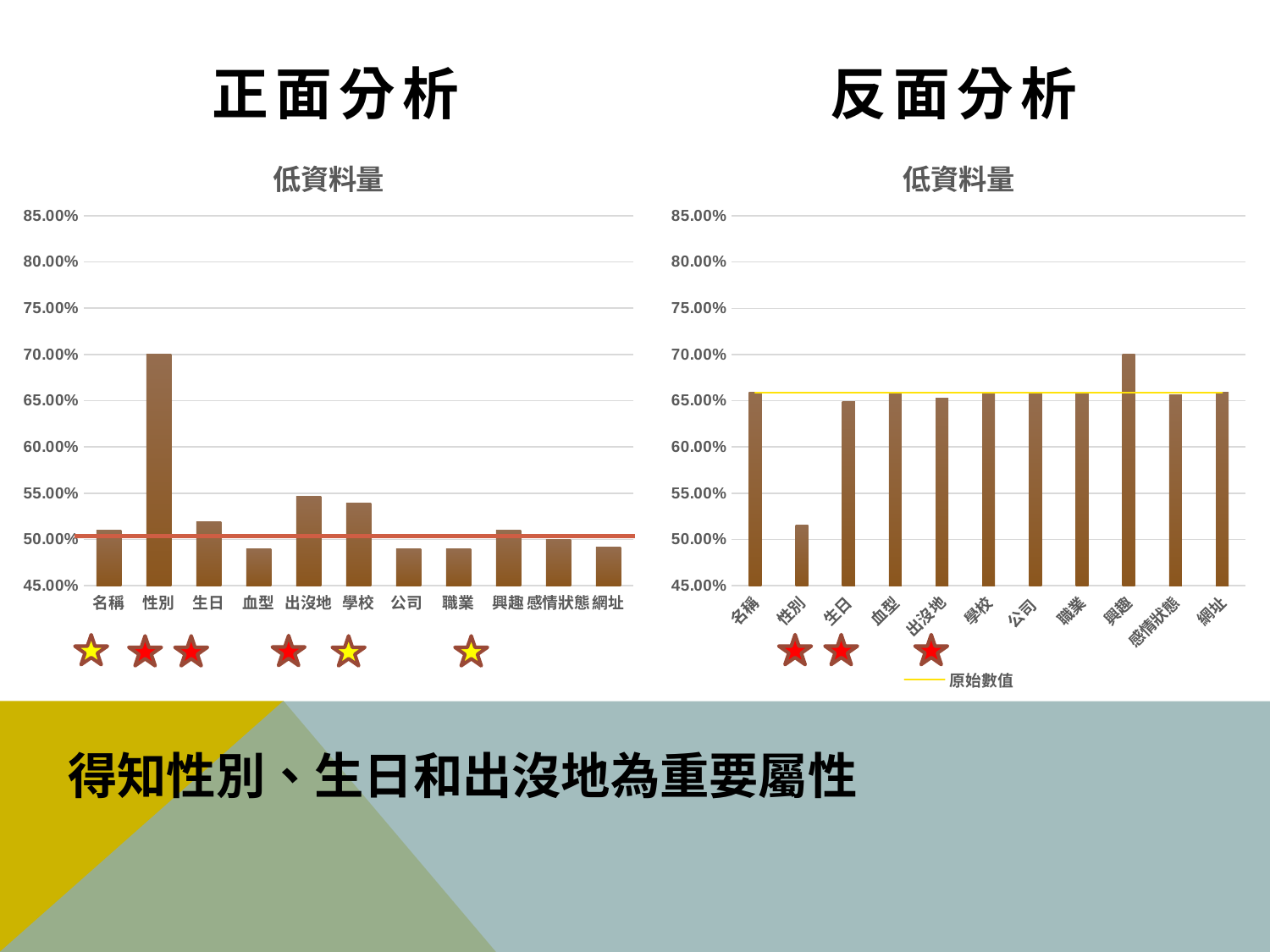

正面分析
反面分析

### Chart:

| Category | 低資料量 |
|---|---|
| 名稱 | 0.509804 |
| 性別 | 0.7 |
| 生日 | 0.519608 |
| 血型 | 0.49019599999999997 |
| 出沒地 | 0.5470588 |
| 學校 | 0.539216 |
| 公司  | 0.49019599999999997 |
| 職業 | 0.49019599999999997 |
| 興趣 | 0.5098039999999999 |
| 感情狀態 | 0.5 |
| 網址 | 0.49215680000000006 |

### Chart: 低資料量

| Category | 低資料量 | 原始數值 |
|---|---|---|
| 名稱 | 0.6588234 | 0.6588 |
| 性別 | 0.5156864000000001 | 0.6588 |
| 生日 | 0.6490196000000001 | 0.6588 |
| 血型 | 0.6588234 | 0.6588 |
| 出沒地 | 0.6529414 | 0.6588 |
| 學校 | 0.6588234 | 0.6588 |
| 公司  | 0.6588234 | 0.6588 |
| 職業 | 0.6588234 | 0.6588 |
| 興趣 | 0.7 | 0.6588 |
| 感情狀態 | 0.6568626 | 0.6588 |
| 網址 | 0.6588234 | 0.6588 |

# 得知性別、生日和出沒地為重要屬性